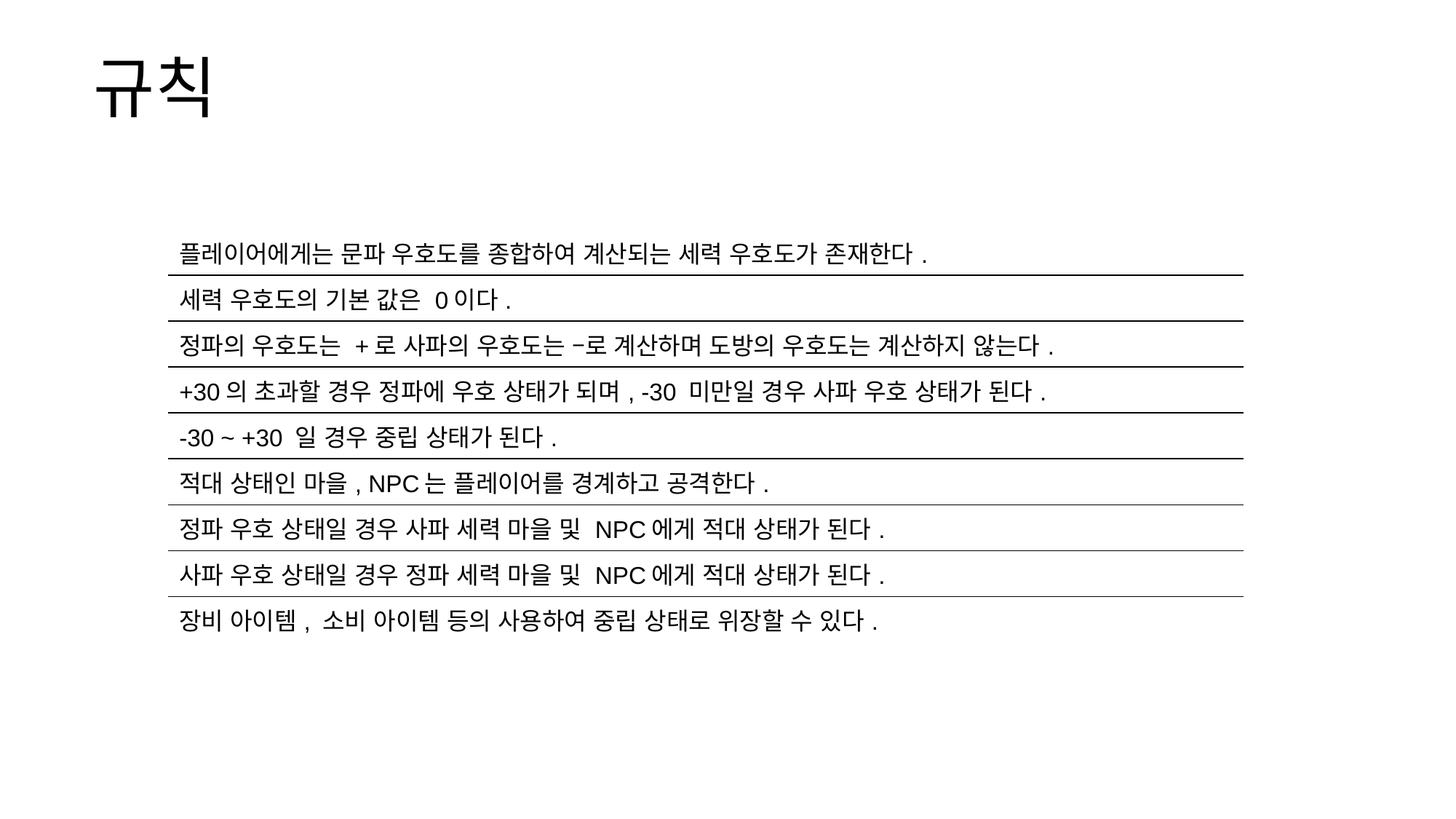

규칙
| 플레이어에게는 문파 우호도를 종합하여 계산되는 세력 우호도가 존재한다. |
| --- |
| 세력 우호도의 기본 값은 0이다. |
| 정파의 우호도는 +로 사파의 우호도는 –로 계산하며 도방의 우호도는 계산하지 않는다. |
| +30의 초과할 경우 정파에 우호 상태가 되며, -30 미만일 경우 사파 우호 상태가 된다. |
| -30 ~ +30 일 경우 중립 상태가 된다. |
| 적대 상태인 마을, NPC는 플레이어를 경계하고 공격한다. |
| 정파 우호 상태일 경우 사파 세력 마을 및 NPC에게 적대 상태가 된다. |
| 사파 우호 상태일 경우 정파 세력 마을 및 NPC에게 적대 상태가 된다. |
| 장비 아이템, 소비 아이템 등의 사용하여 중립 상태로 위장할 수 있다. |